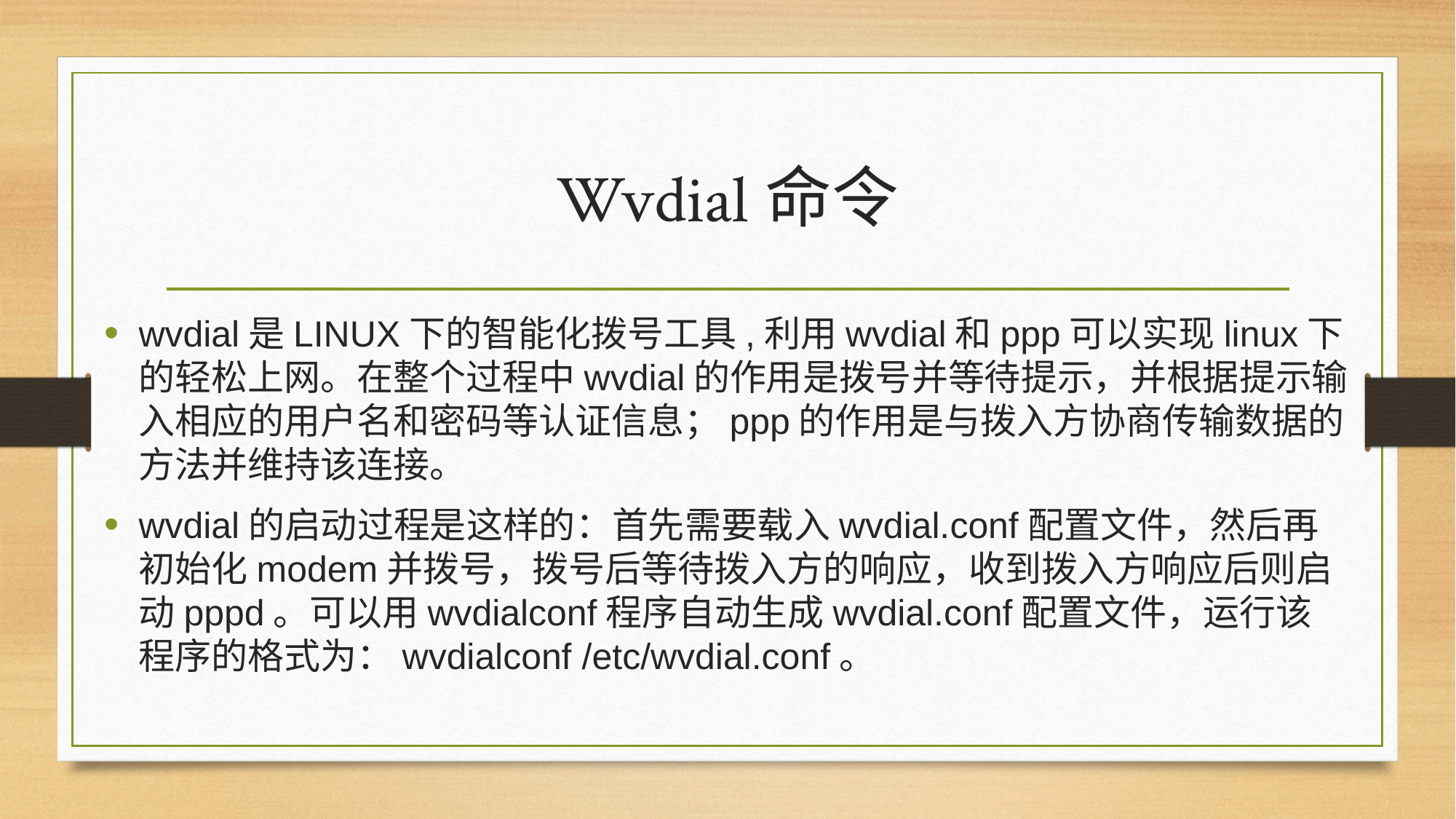

Wvdial命令
wvdial是LINUX下的智能化拨号工具,利用wvdial和ppp可以实现linux下的轻松上网。在整个过程中wvdial的作用是拨号并等待提示，并根据提示输入相应的用户名和密码等认证信息；ppp的作用是与拨入方协商传输数据的方法并维持该连接。
wvdial的启动过程是这样的：首先需要载入wvdial.conf配置文件，然后再初始化modem并拨号，拨号后等待拨入方的响应，收到拨入方响应后则启动pppd。可以用wvdialconf程序自动生成wvdial.conf配置文件，运行该程序的格式为：wvdialconf /etc/wvdial.conf。